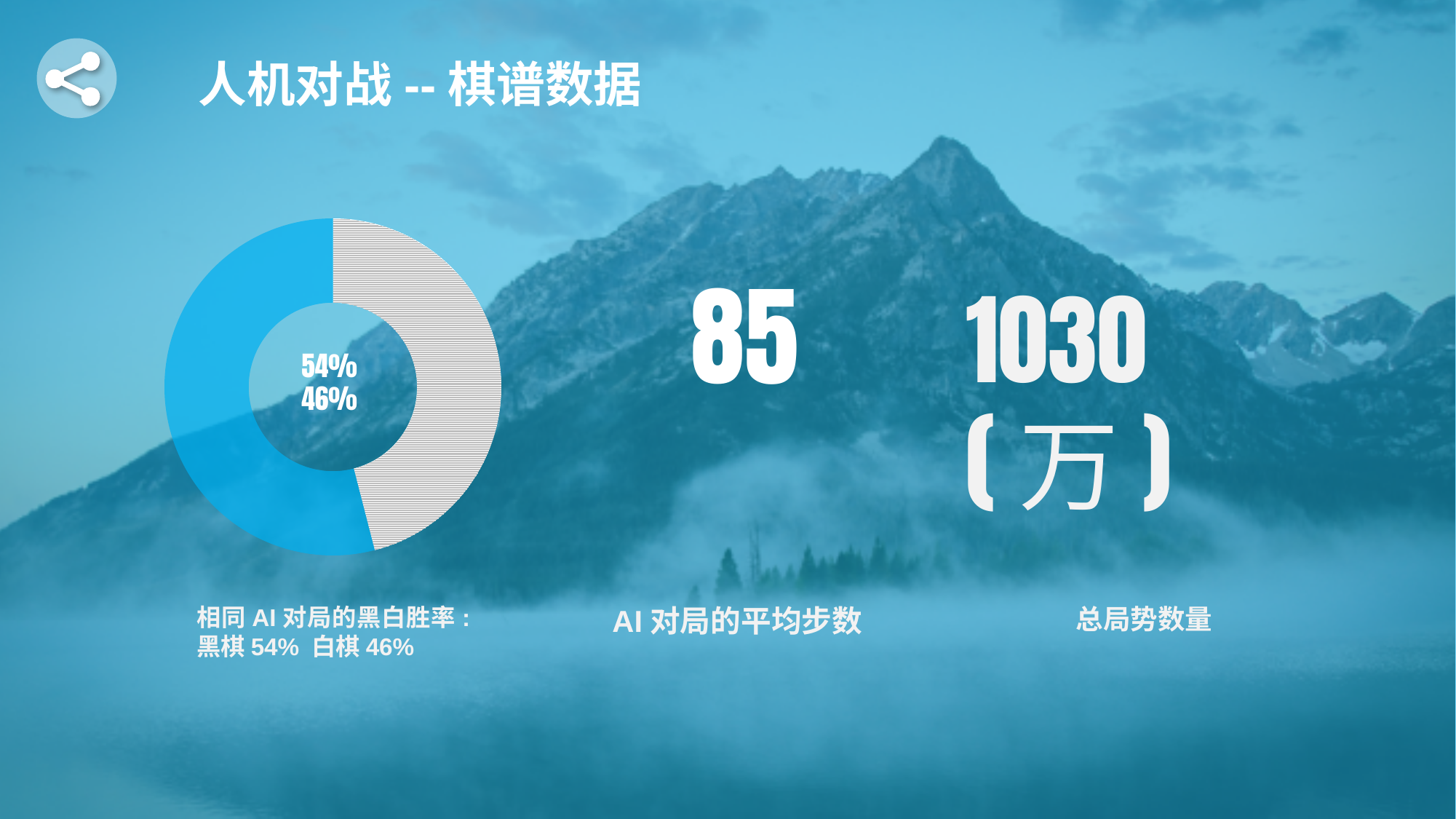

人机对战--棋谱数据

### Chart

| Category | 销售额 |
|---|---|
| 第一季度 | 0.46 |
| 第二季度 | 0.54 |

### Chart

| Category |
|---|
85
54%
46%
1030(万)
总局势数量
相同AI对局的黑白胜率:
黑棋54% 白棋46%
AI对局的平均步数